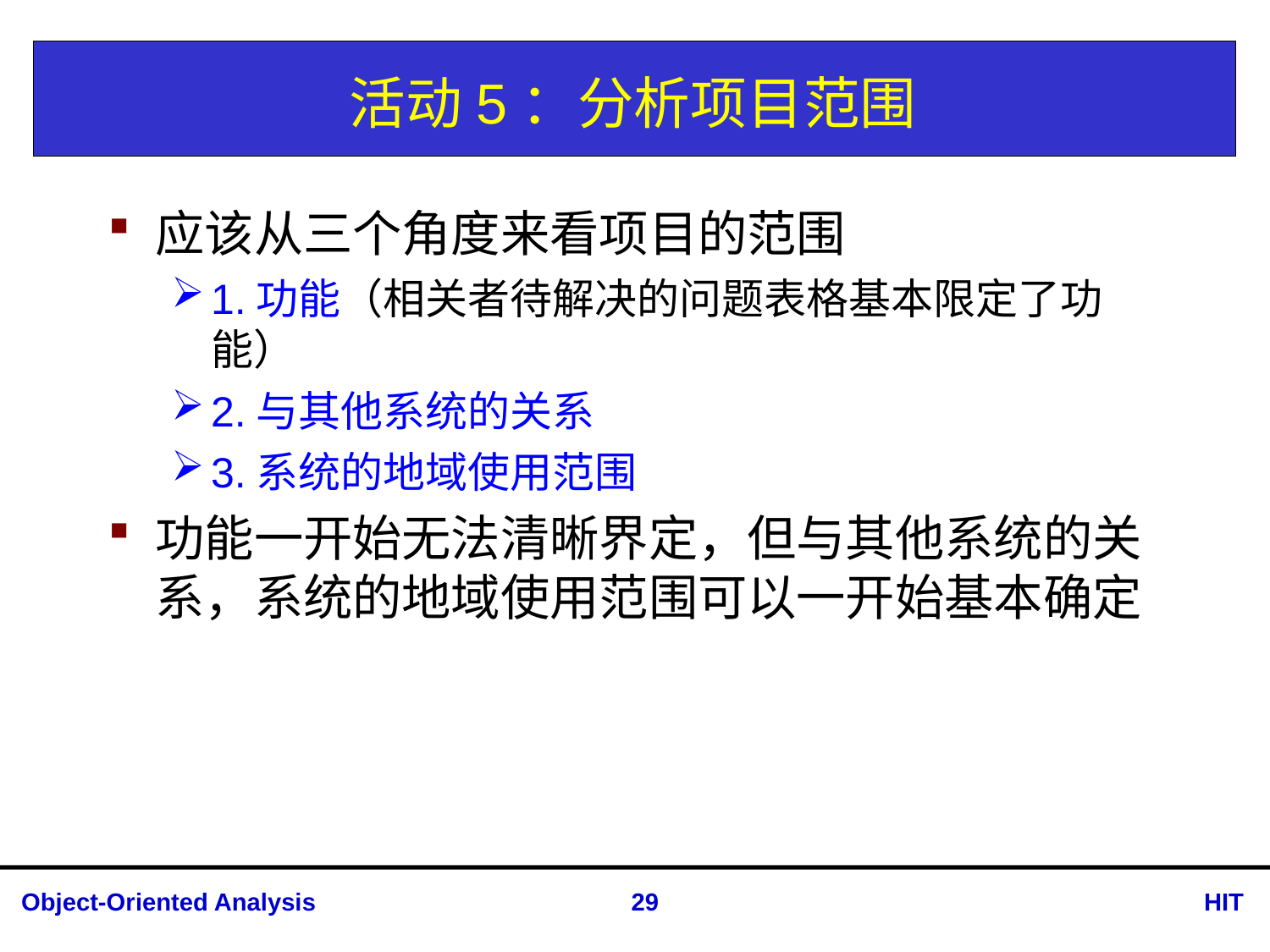

# 活动5：分析项目范围
应该从三个角度来看项目的范围
1.功能（相关者待解决的问题表格基本限定了功能）
2.与其他系统的关系
3.系统的地域使用范围
功能一开始无法清晰界定，但与其他系统的关系，系统的地域使用范围可以一开始基本确定